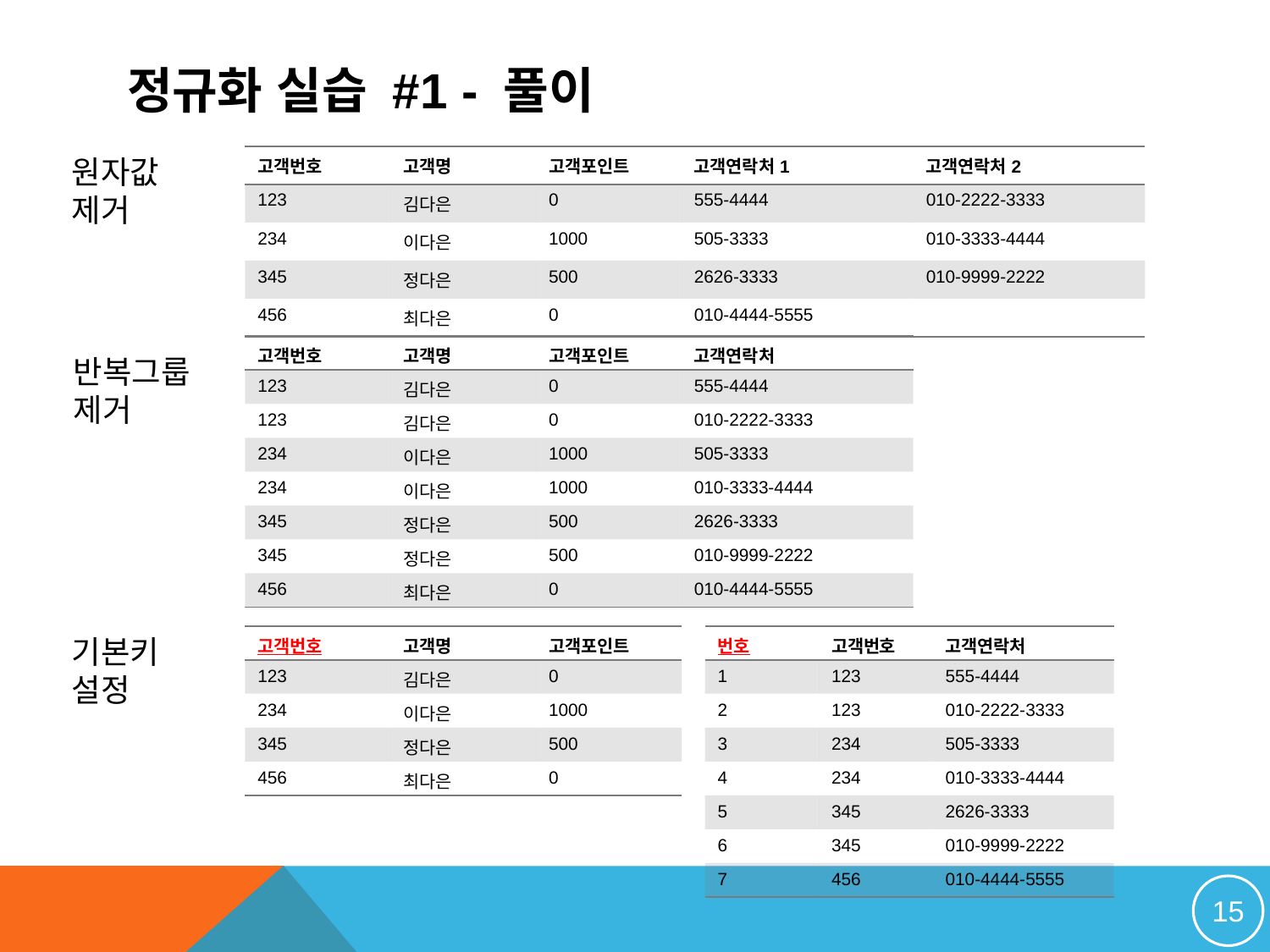

# 정규화 실습 #1 - 풀이
원자값
제거
| 고객번호 | 고객명 | 고객포인트 | 고객연락처1 | 고객연락처2 |
| --- | --- | --- | --- | --- |
| 123 | 김다은 | 0 | 555-4444 | 010-2222-3333 |
| 234 | 이다은 | 1000 | 505-3333 | 010-3333-4444 |
| 345 | 정다은 | 500 | 2626-3333 | 010-9999-2222 |
| 456 | 최다은 | 0 | 010-4444-5555 |  |
| 고객번호 | 고객명 | 고객포인트 | 고객연락처 |
| --- | --- | --- | --- |
| 123 | 김다은 | 0 | 555-4444 |
| 123 | 김다은 | 0 | 010-2222-3333 |
| 234 | 이다은 | 1000 | 505-3333 |
| 234 | 이다은 | 1000 | 010-3333-4444 |
| 345 | 정다은 | 500 | 2626-3333 |
| 345 | 정다은 | 500 | 010-9999-2222 |
| 456 | 최다은 | 0 | 010-4444-5555 |
반복그룹
제거
기본키
설정
| 고객번호 | 고객명 | 고객포인트 |
| --- | --- | --- |
| 123 | 김다은 | 0 |
| 234 | 이다은 | 1000 |
| 345 | 정다은 | 500 |
| 456 | 최다은 | 0 |
| 번호 | 고객번호 | 고객연락처 |
| --- | --- | --- |
| 1 | 123 | 555-4444 |
| 2 | 123 | 010-2222-3333 |
| 3 | 234 | 505-3333 |
| 4 | 234 | 010-3333-4444 |
| 5 | 345 | 2626-3333 |
| 6 | 345 | 010-9999-2222 |
| 7 | 456 | 010-4444-5555 |
15